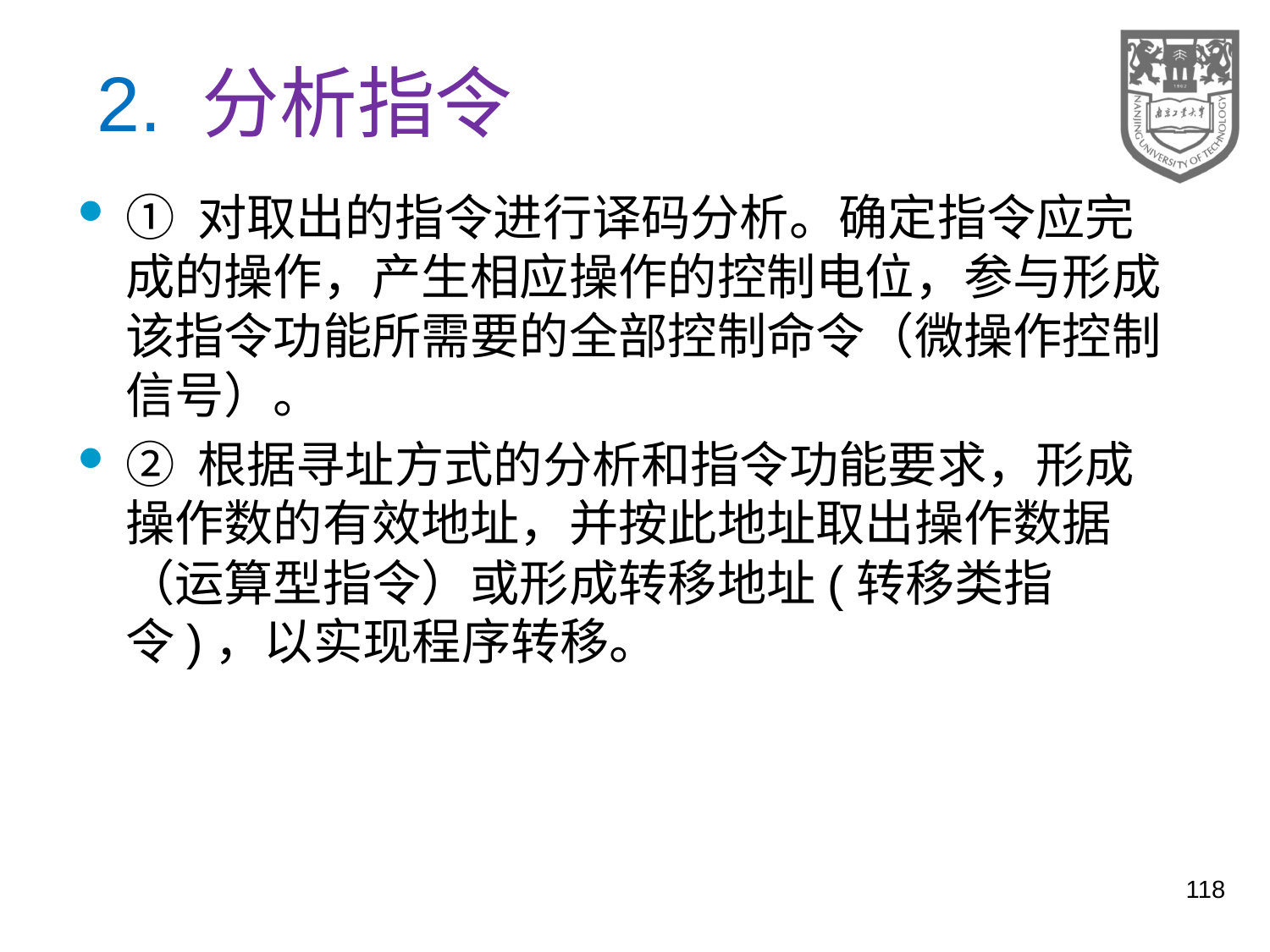

# 2. 分析指令
① 对取出的指令进行译码分析。确定指令应完成的操作，产生相应操作的控制电位，参与形成该指令功能所需要的全部控制命令（微操作控制信号）。
② 根据寻址方式的分析和指令功能要求，形成操作数的有效地址，并按此地址取出操作数据（运算型指令）或形成转移地址(转移类指令)，以实现程序转移。
118